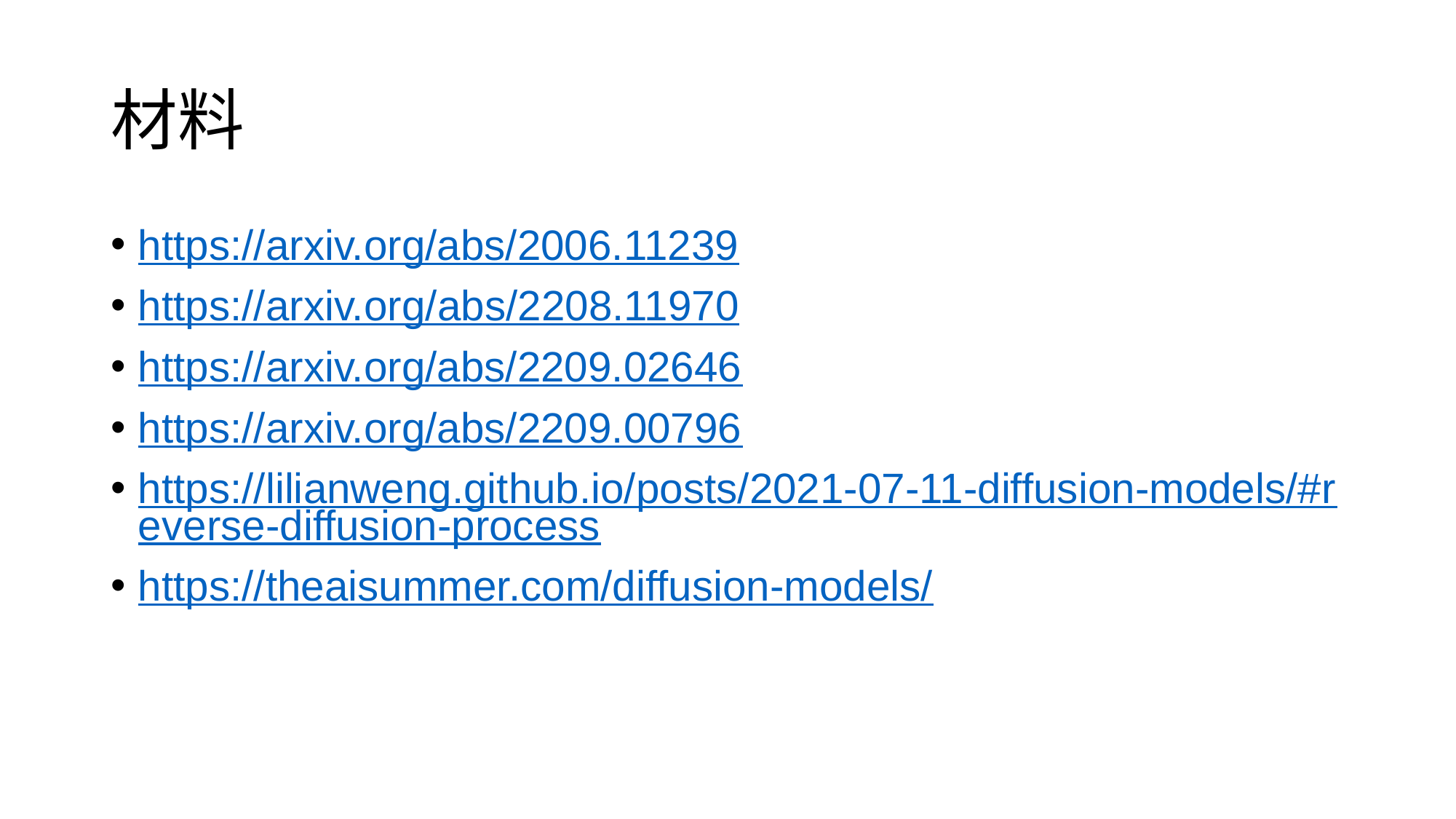

# 材料
https://arxiv.org/abs/2006.11239
https://arxiv.org/abs/2208.11970
https://arxiv.org/abs/2209.02646
https://arxiv.org/abs/2209.00796
https://lilianweng.github.io/posts/2021-07-11-diffusion-models/#reverse-diffusion-process
https://theaisummer.com/diffusion-models/